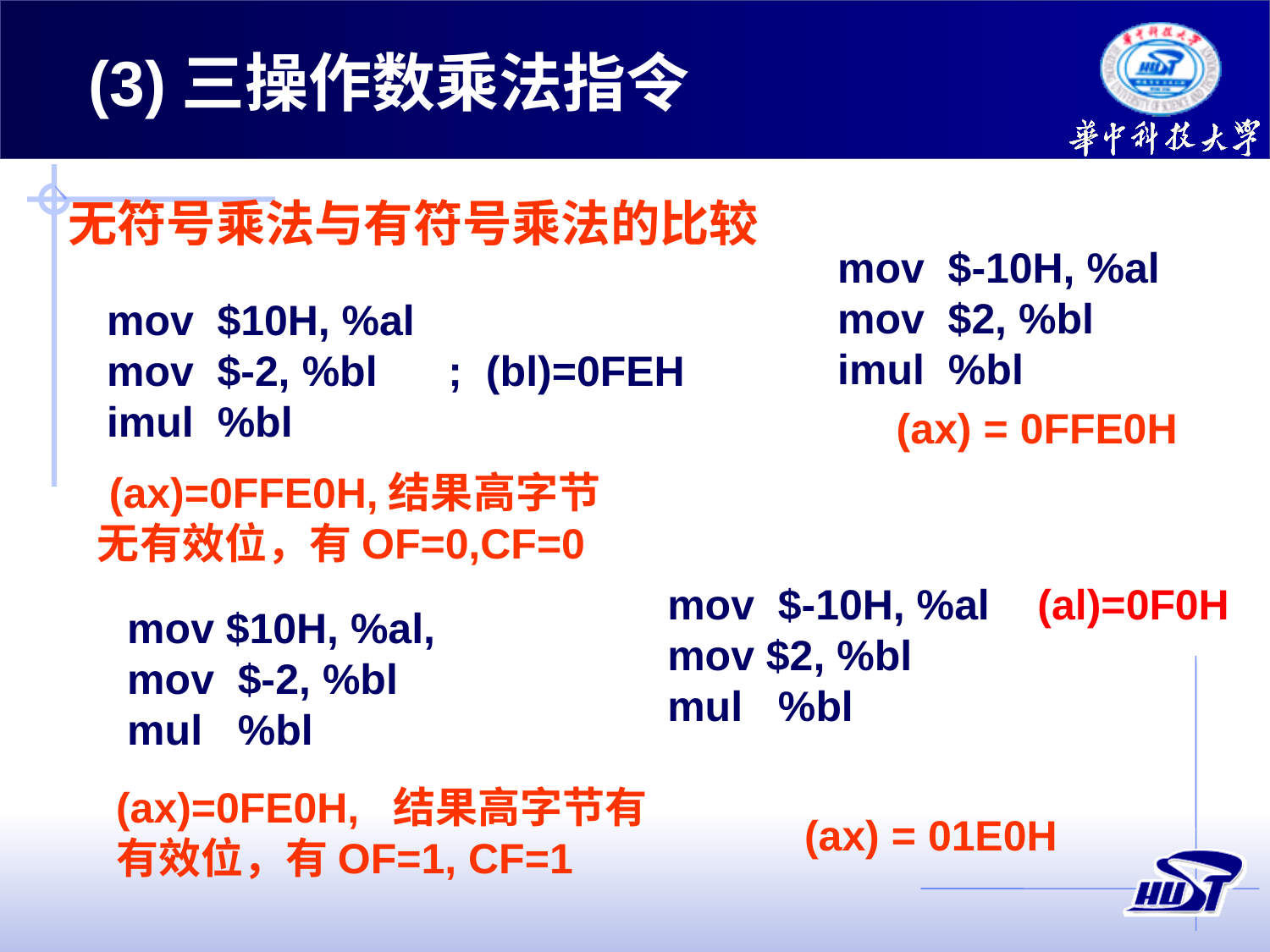

(3)三操作数乘法指令
无符号乘法与有符号乘法的比较
mov  $-10H, %al
mov  $2, %bl
imul  %bl
mov  $10H, %al
mov  $-2, %bl      ;  (bl)=0FEH
imul  %bl
 (ax) = 0FFE0H
 (ax)=0FFE0H,结果高字节无有效位，有OF=0,CF=0
mov  $-10H, %al    (al)=0F0H
mov $2, %bl
mul   %bl
mov $10H, %al,
mov  $-2, %bl
mul   %bl

(ax)=0FE0H,  结果高字节有有效位，有OF=1, CF=1
(ax) = 01E0H